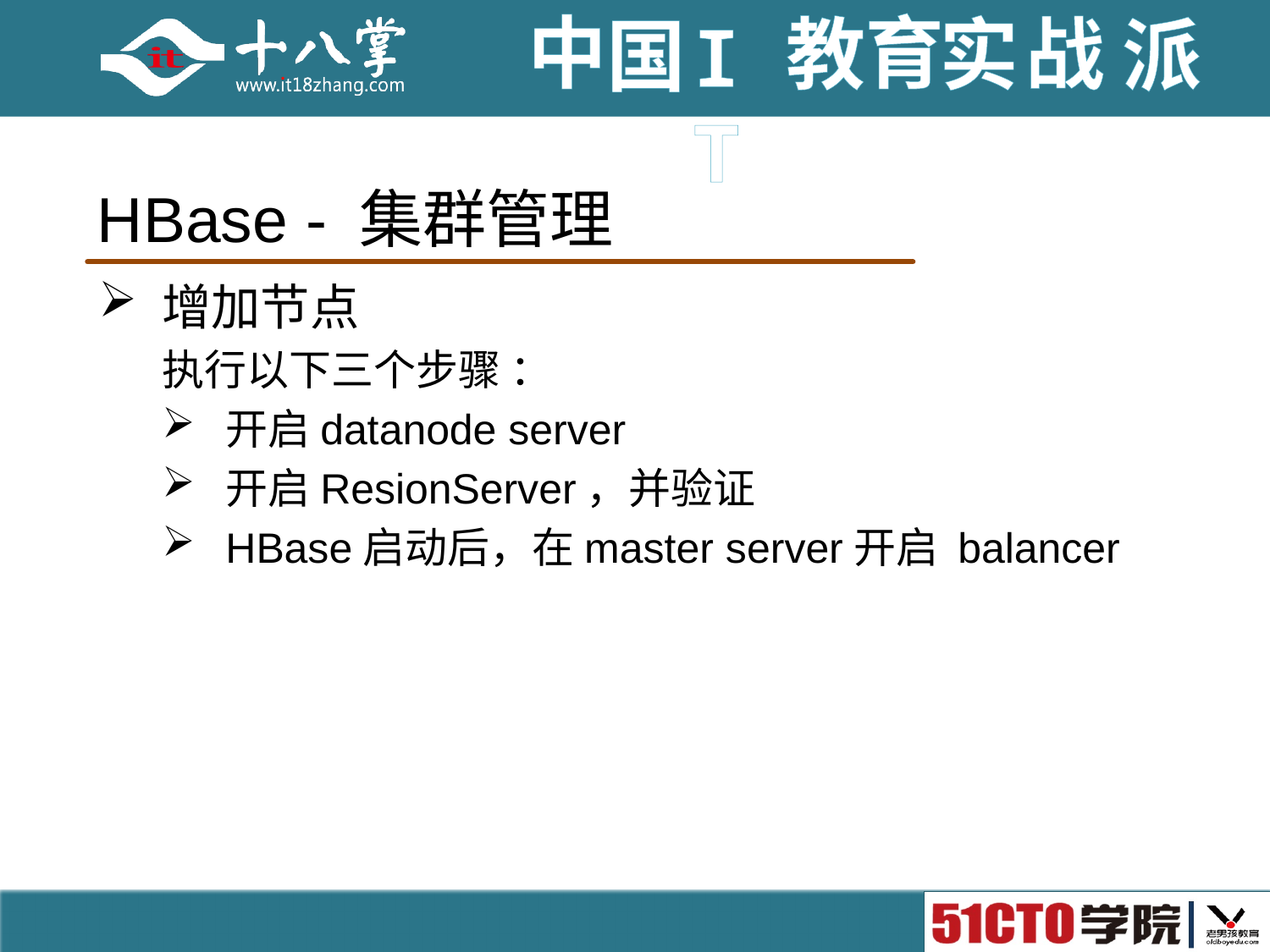

# HBase - 集群管理
增加节点
执行以下三个步骤 ：
开启datanode server
开启ResionServer，并验证
HBase启动后，在master server开启 balancer